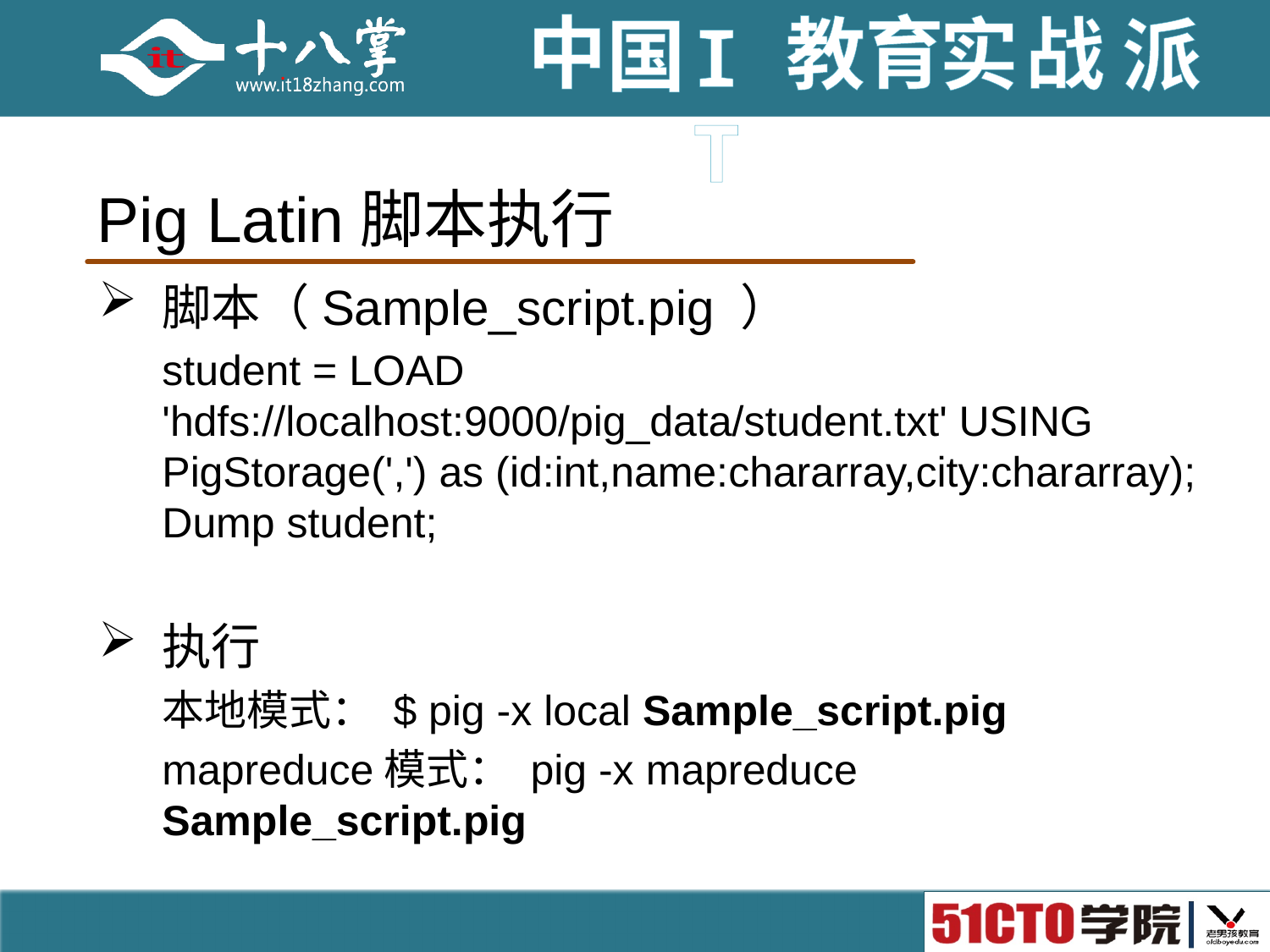

# Pig Latin脚本执行
脚本（Sample_script.pig ）
student = LOAD 'hdfs://localhost:9000/pig_data/student.txt' USING PigStorage(',') as (id:int,name:chararray,city:chararray); Dump student;

执行
本地模式： $ pig -x local Sample_script.pig
mapreduce模式： pig -x mapreduce Sample_script.pig